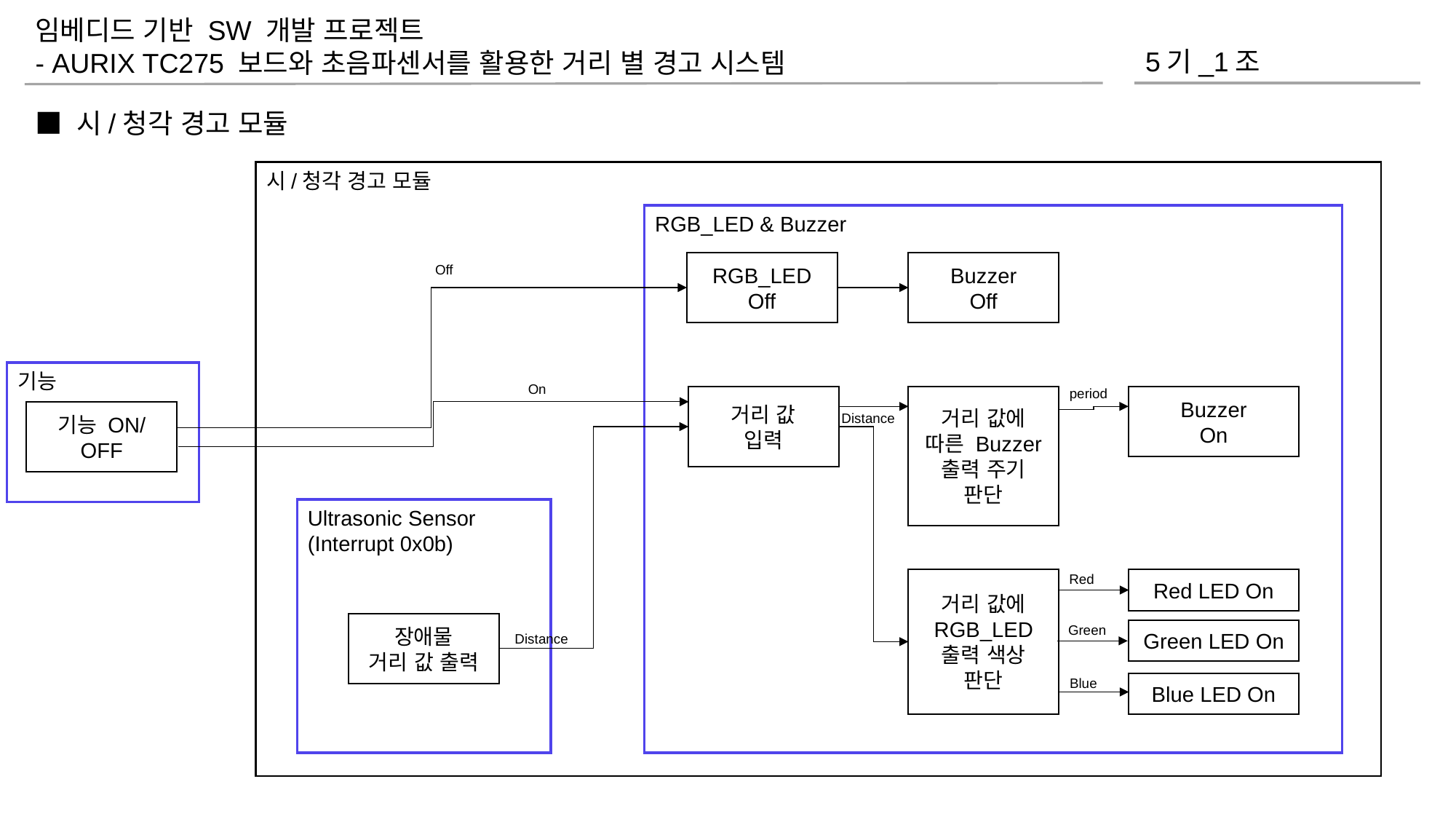

임베디드 기반 SW 개발 프로젝트
- AURIX TC275 보드와 초음파센서를 활용한 거리 별 경고 시스템
5기_1조
■ 시/청각 경고 모듈
시/청각 경고 모듈
RGB_LED & Buzzer
5기_1조
RGB_LED
Off
Buzzer
Off
Off
기능
On
period
거리 값
입력
거리 값에
따른 Buzzer 출력 주기
판단
Buzzer
On
기능 ON/OFF
Distance
Ultrasonic Sensor (Interrupt 0x0b)
Red
거리 값에 RGB_LED
출력 색상
판단
Red LED On
장애물
거리 값 출력
Green
Green LED On
Distance
Blue
Blue LED On